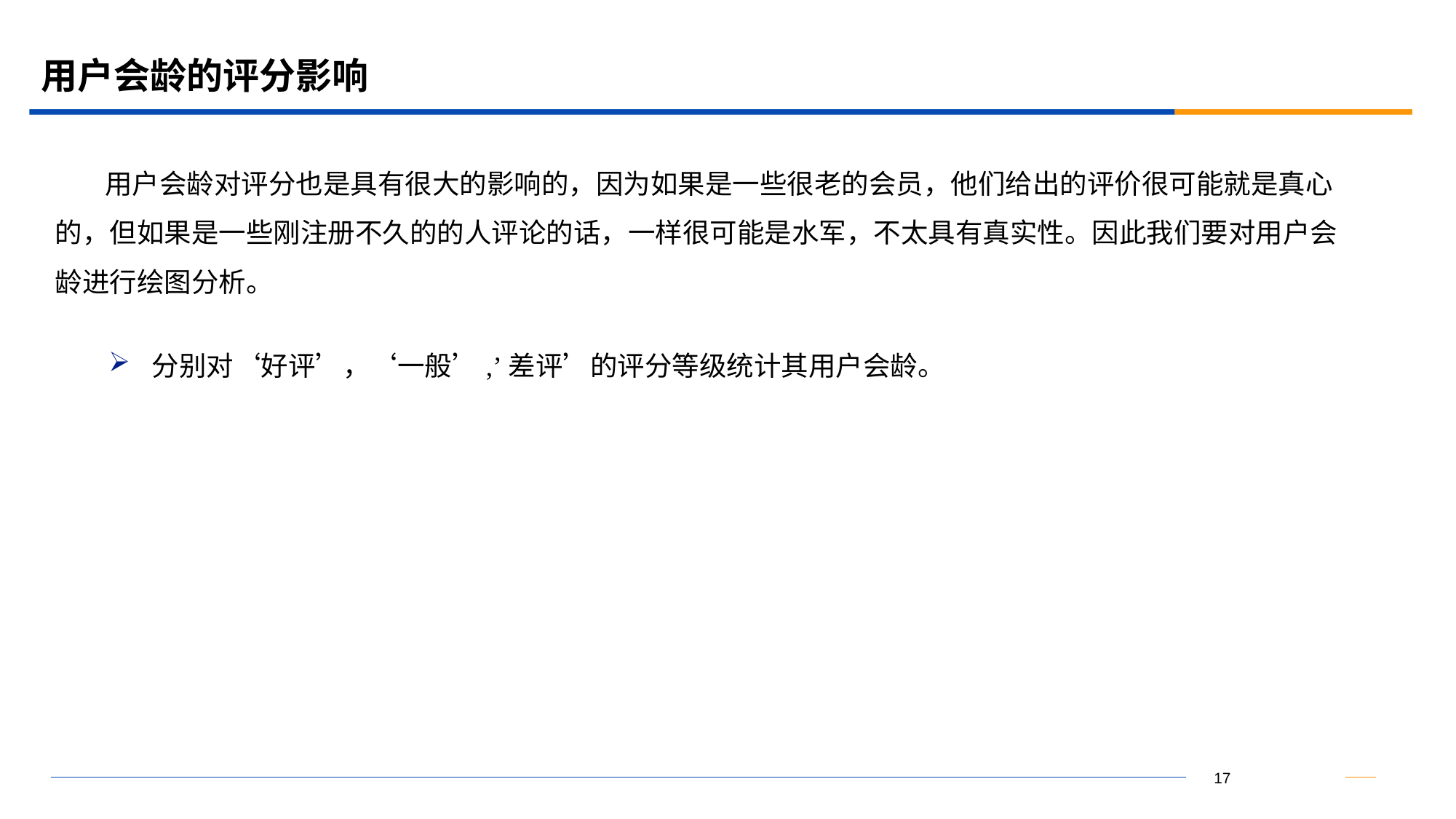

# 用户会龄的评分影响
       用户会龄对评分也是具有很大的影响的，因为如果是一些很老的会员，他们给出的评价很可能就是真心的，但如果是一些刚注册不久的的人评论的话，一样很可能是水军，不太具有真实性。因此我们要对用户会龄进行绘图分析。
分别对‘好评’，‘一般’,’差评’的评分等级统计其用户会龄。